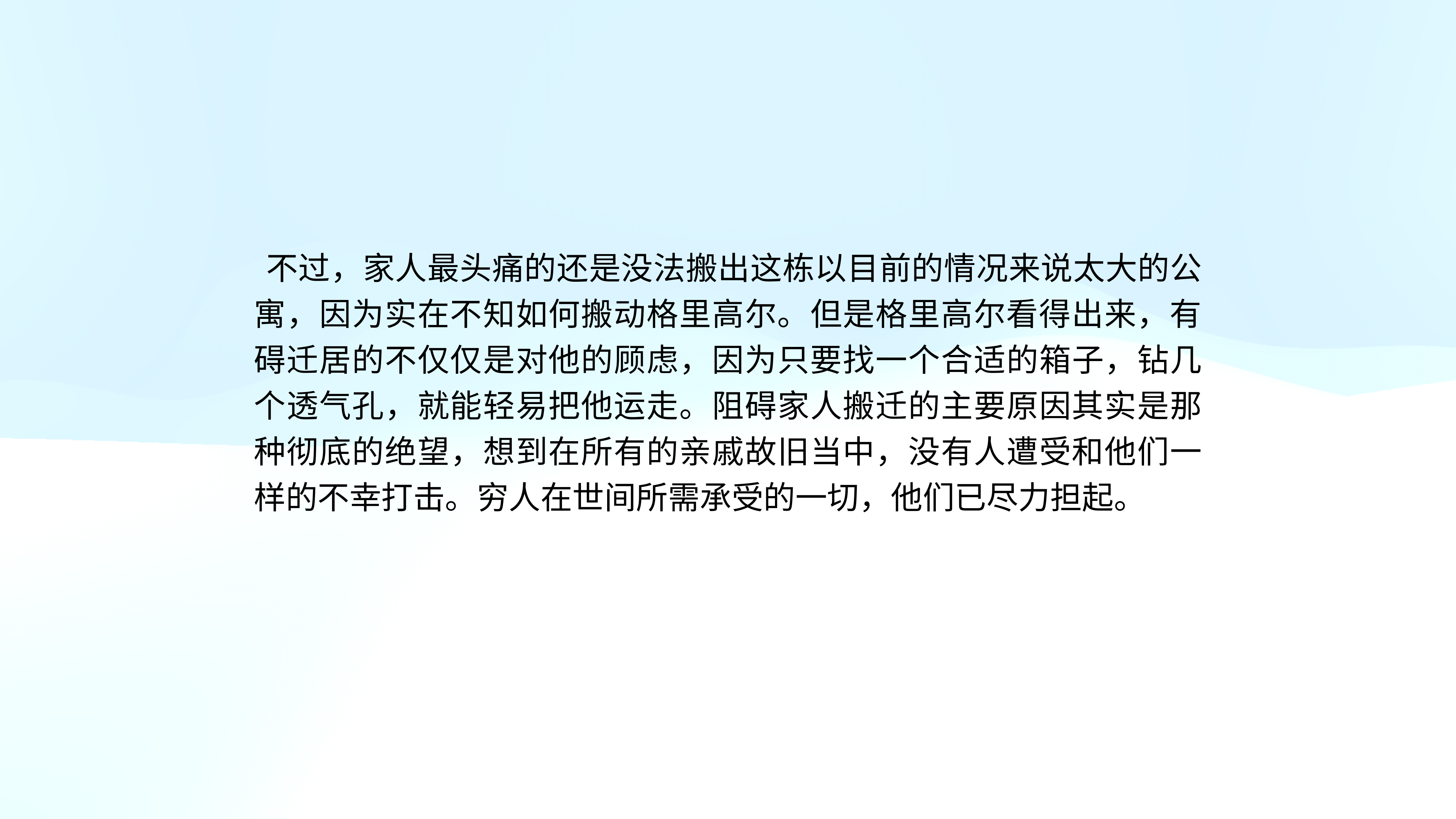

不过，家人最头痛的还是没法搬出这栋以目前的情况来说太大的公寓，因为实在不知如何搬动格里高尔。但是格里高尔看得出来，有碍迁居的不仅仅是对他的顾虑，因为只要找一个合适的箱子，钻几个透气孔，就能轻易把他运走。阻碍家人搬迁的主要原因其实是那种彻底的绝望，想到在所有的亲戚故旧当中，没有人遭受和他们一样的不幸打击。穷人在世间所需承受的一切，他们已尽力担起。